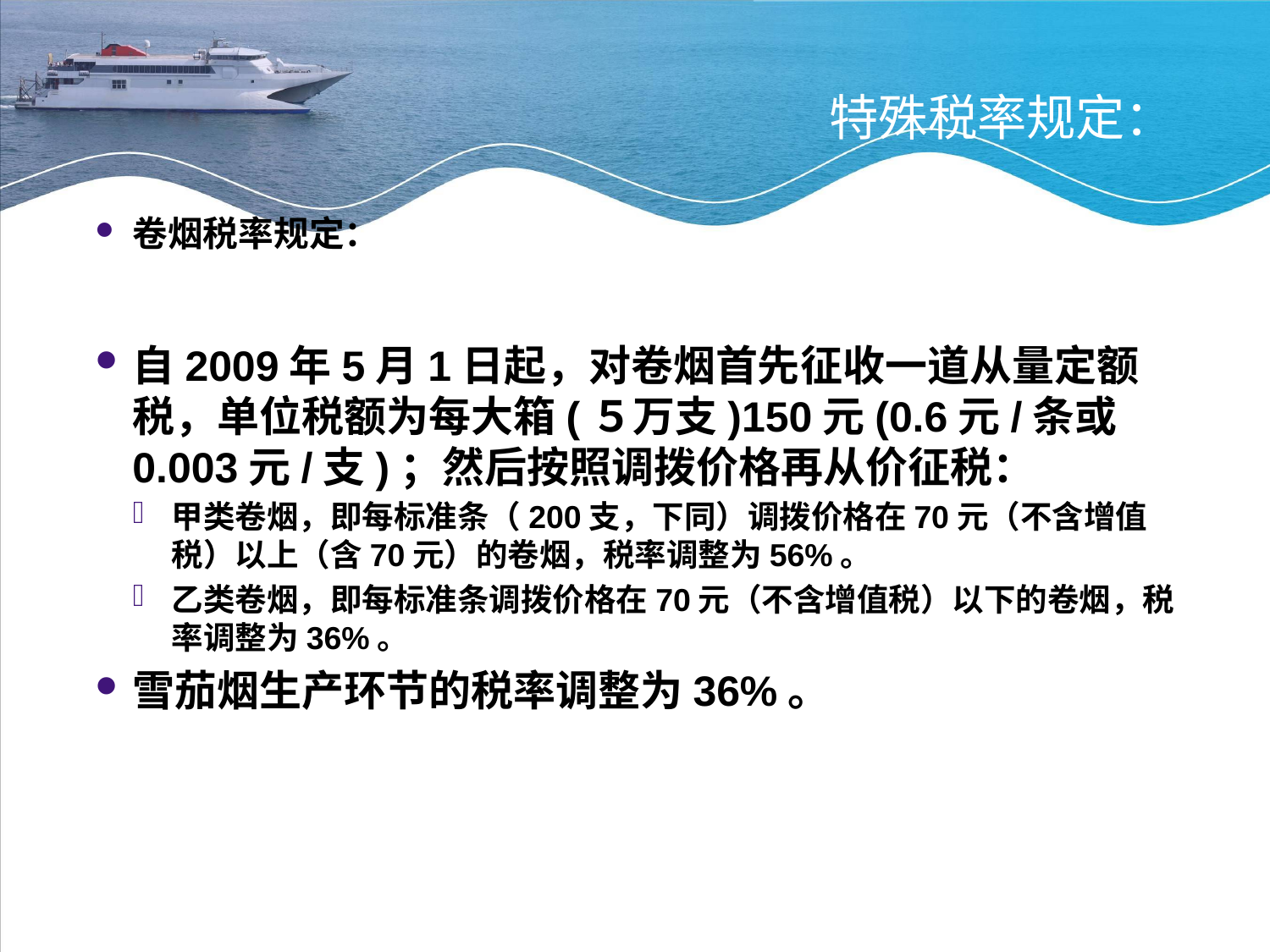

特殊税率规定：
卷烟税率规定：

自2009年5月1日起，对卷烟首先征收一道从量定额税，单位税额为每大箱(５万支)150元(0.6元/条或0.003元/支)；然后按照调拨价格再从价征税：
甲类卷烟，即每标准条（200支，下同）调拨价格在70元（不含增值税）以上（含70元）的卷烟，税率调整为56%。
乙类卷烟，即每标准条调拨价格在70元（不含增值税）以下的卷烟，税率调整为36%。
雪茄烟生产环节的税率调整为36%。